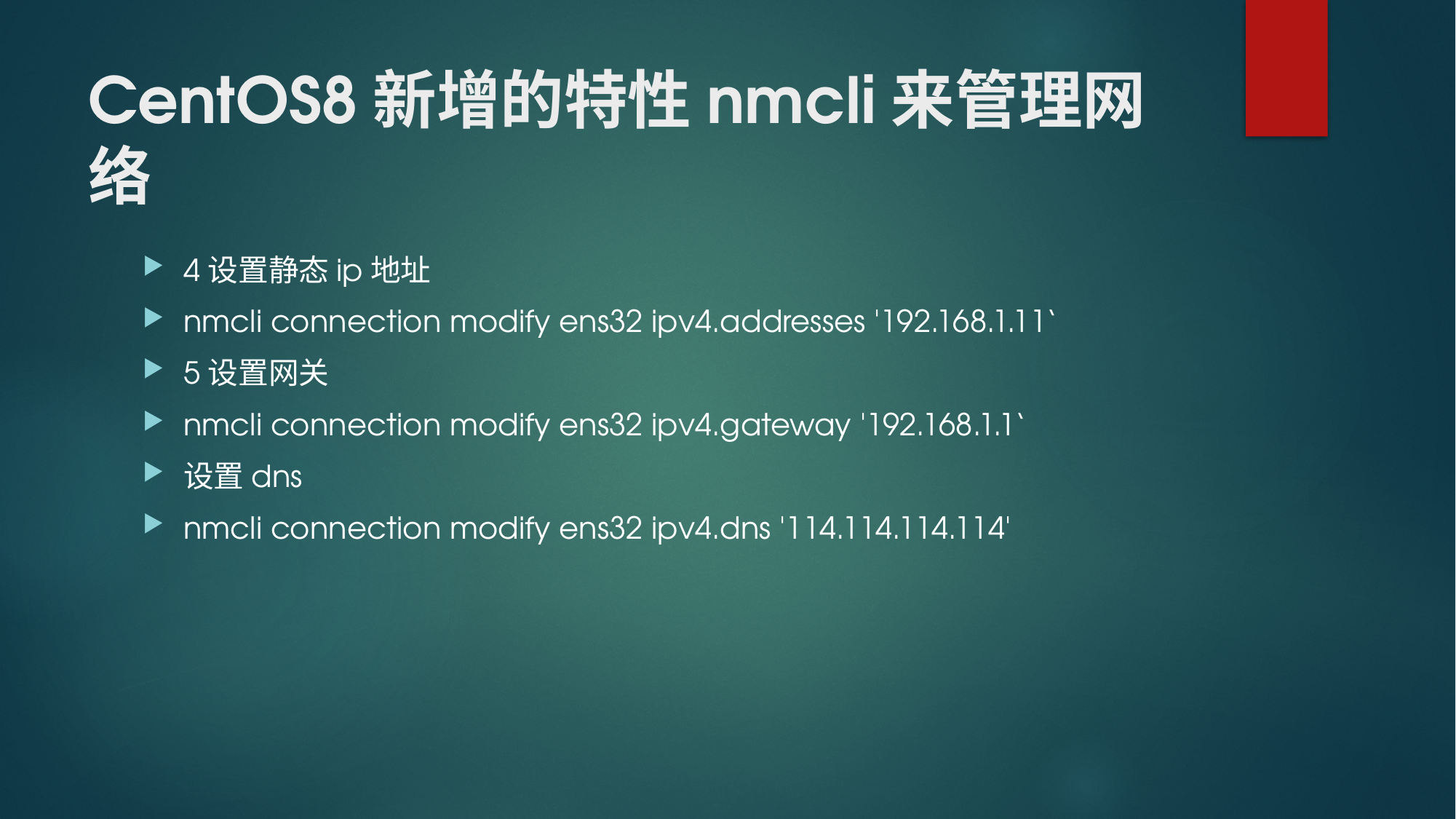

# CentOS8新增的特性nmcli来管理网络
4设置静态ip地址
nmcli connection modify ens32 ipv4.addresses '192.168.1.11‘
5设置网关
nmcli connection modify ens32 ipv4.gateway '192.168.1.1‘
设置dns
nmcli connection modify ens32 ipv4.dns '114.114.114.114'